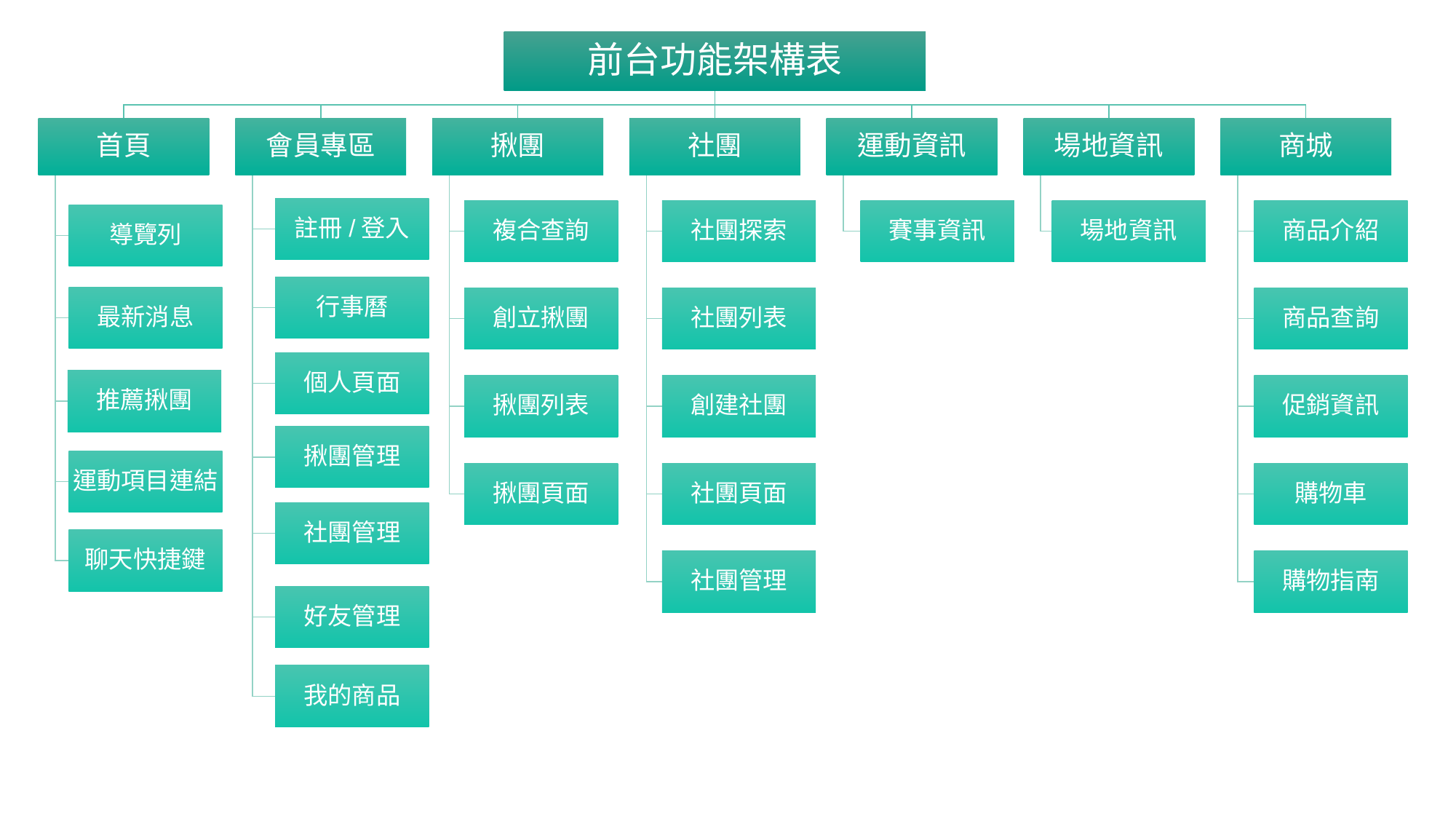

前台功能架構表

首頁

會員專區

揪團

社團

運動資訊

場地資訊

商城

註冊/登入

複合查詢

社團探索

賽事資訊

場地資訊

商品介紹

導覽列

行事曆

最新消息

創立揪團

社團列表

商品查詢

個人頁面

推薦揪團

揪團列表

創建社團

促銷資訊

揪團管理

運動項目連結

揪團頁面

社團頁面

購物車

社團管理

聊天快捷鍵

社團管理

購物指南

好友管理

我的商品